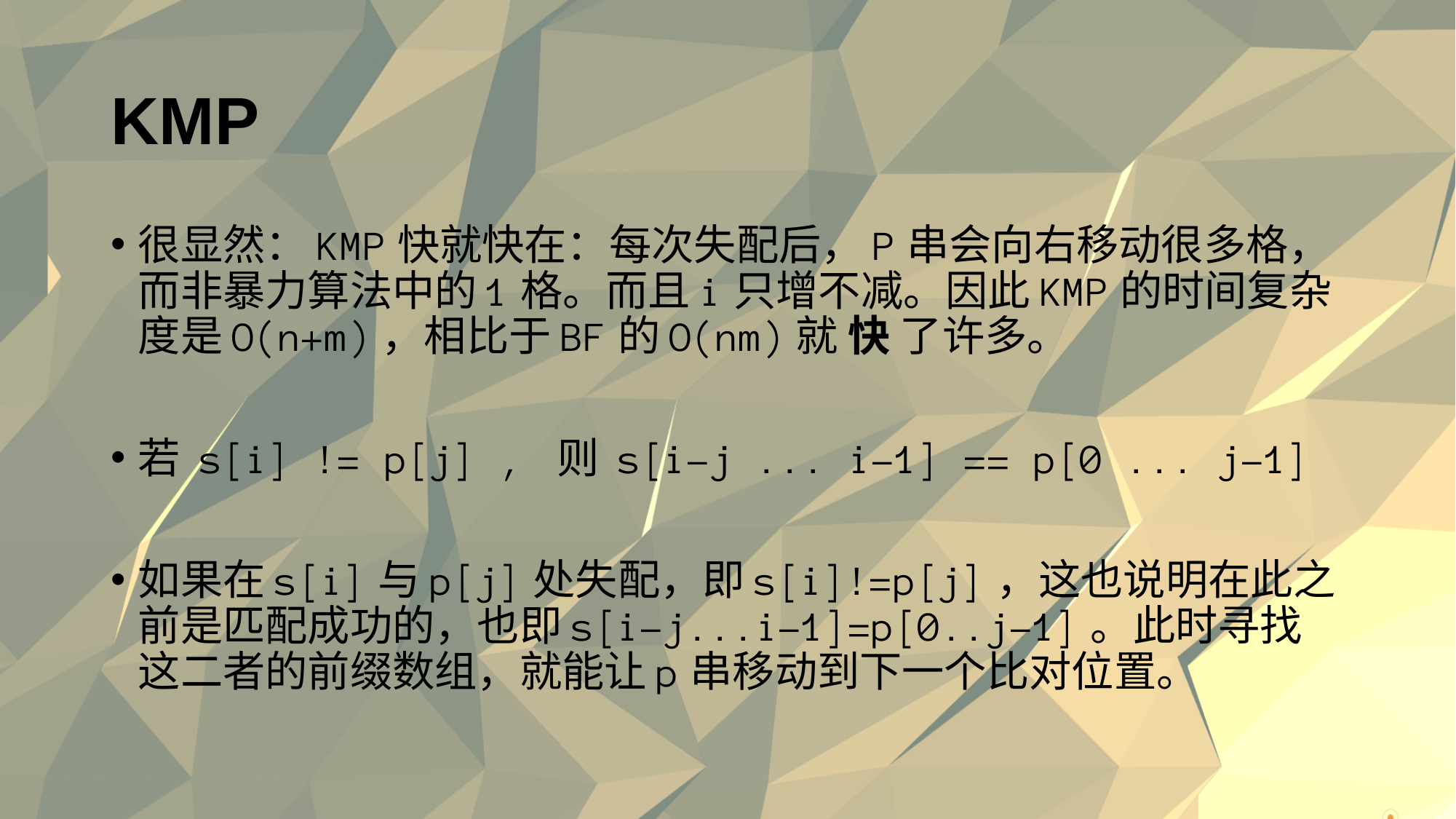

# KMP
很显然：KMP快就快在：每次失配后，P串会向右移动很多格，而非暴力算法中的1格。而且i只增不减。因此KMP的时间复杂度是O(n+m)，相比于BF的O(nm)就 快 了许多。

若 s[i] != p[j] , 则 s[i-j ... i-1] == p[0 ... j-1]

如果在s[i]与p[j]处失配，即s[i]!=p[j]，这也说明在此之前是匹配成功的，也即s[i-j...i-1]=p[0..j-1]。此时寻找这二者的前缀数组，就能让p串移动到下一个比对位置。